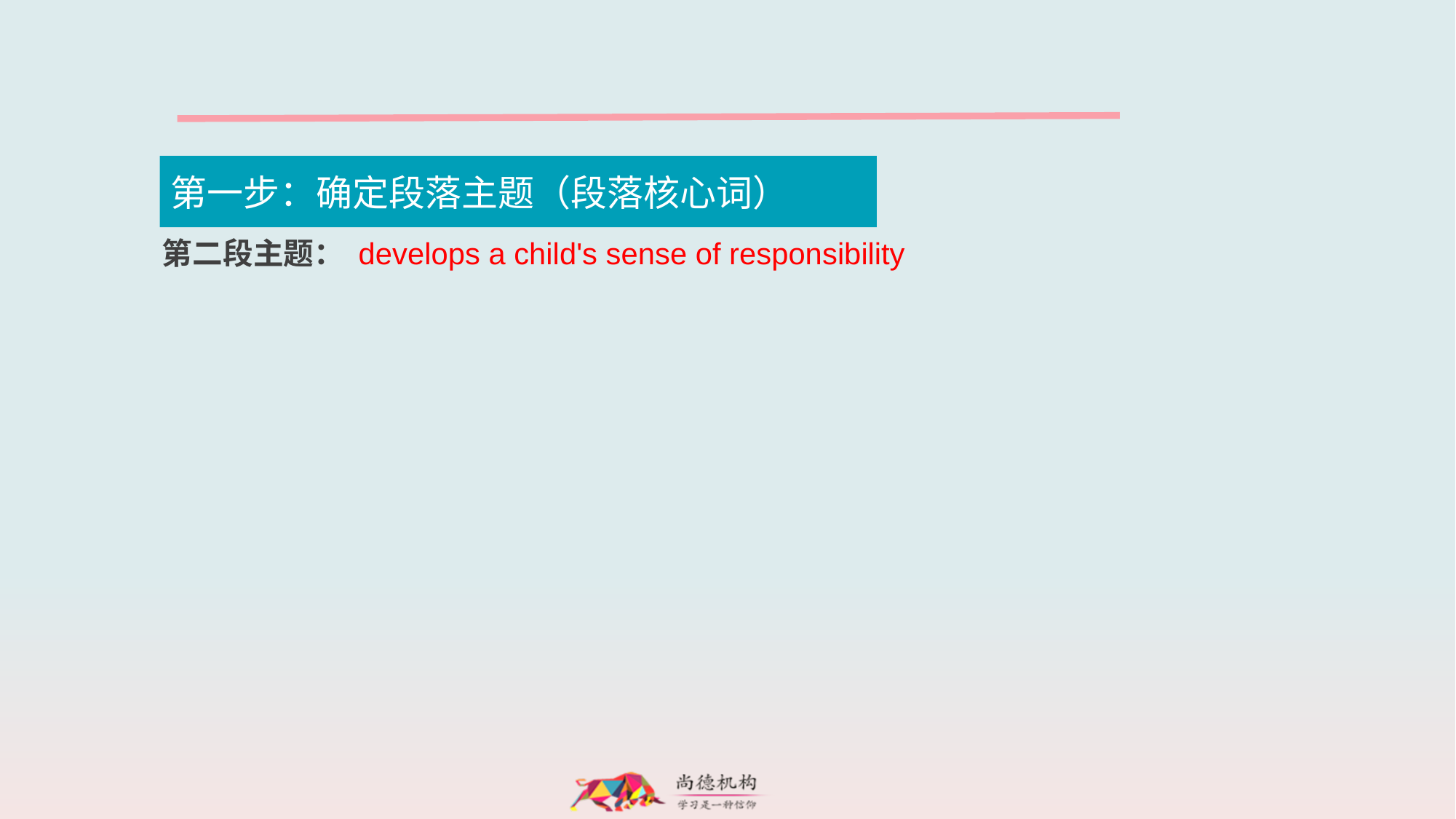

第一步：确定段落主题（段落核心词）

第二段主题： develops a child's sense of responsibility